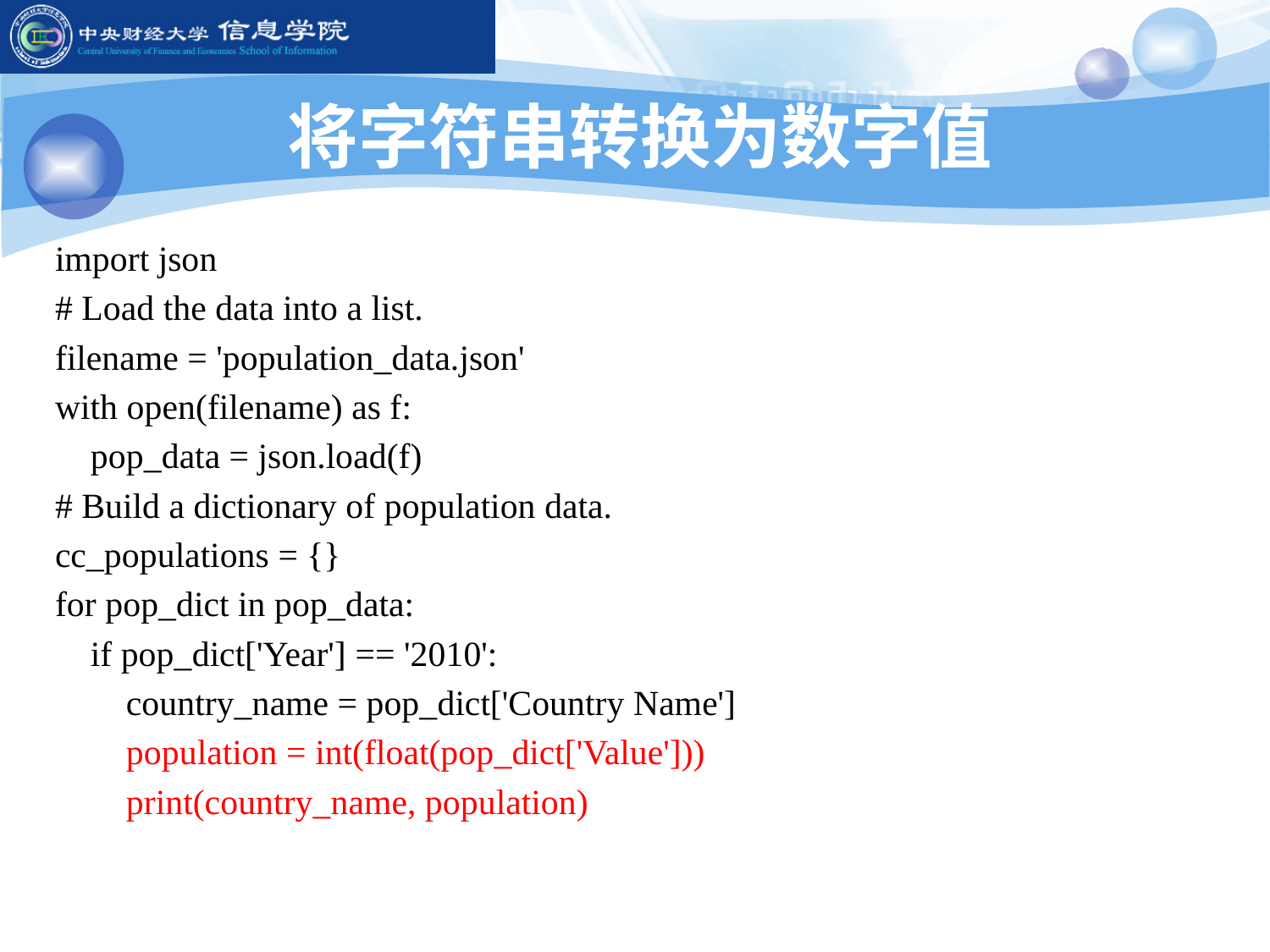

# 将字符串转换为数字值
import json
# Load the data into a list.
filename = 'population_data.json'
with open(filename) as f:
    pop_data = json.load(f)
# Build a dictionary of population data.
cc_populations = {}
for pop_dict in pop_data:
    if pop_dict['Year'] == '2010':
        country_name = pop_dict['Country Name']
        population = int(float(pop_dict['Value']))
        print(country_name, population)